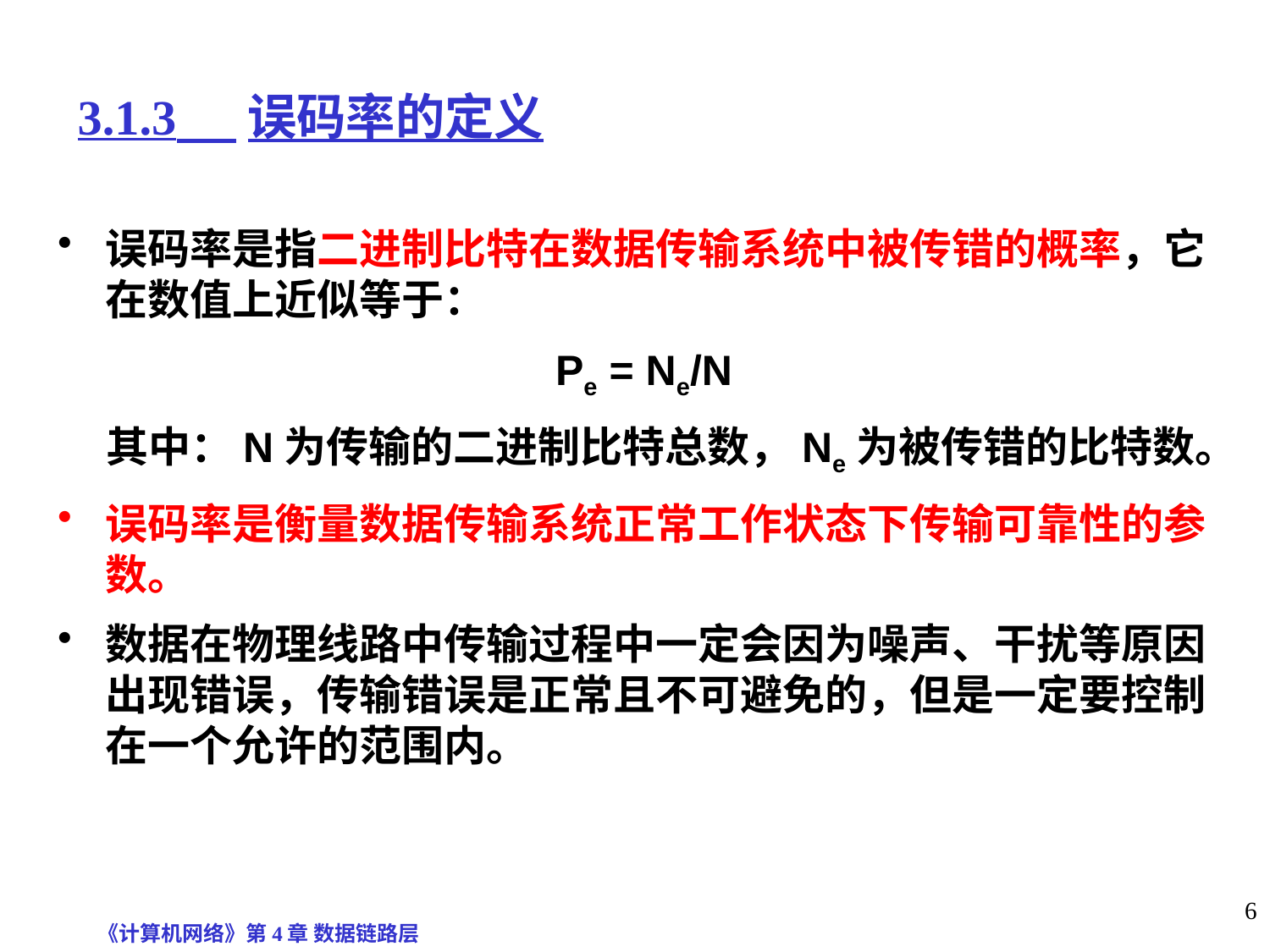

# 3.1.3  误码率的定义
误码率是指二进制比特在数据传输系统中被传错的概率，它在数值上近似等于：
                                          Pe = Ne/N
    其中：N为传输的二进制比特总数，Ne为被传错的比特数。
误码率是衡量数据传输系统正常工作状态下传输可靠性的参数。
数据在物理线路中传输过程中一定会因为噪声、干扰等原因出现错误，传输错误是正常且不可避免的，但是一定要控制在一个允许的范围内。

《计算机网络》第4章 数据链路层
6